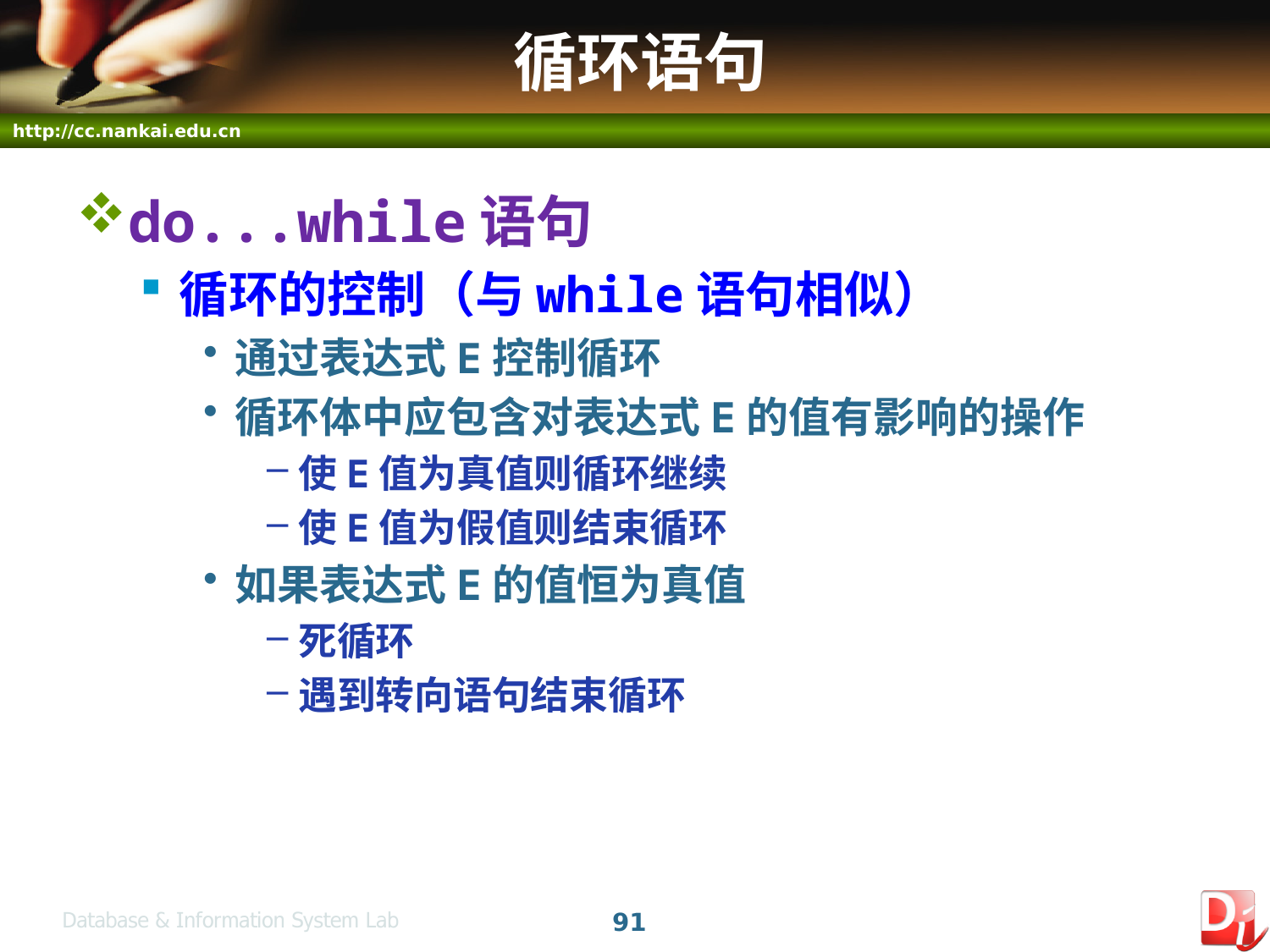

# 循环语句
do...while语句
循环的控制（与while语句相似）
通过表达式E控制循环
循环体中应包含对表达式E的值有影响的操作
使E值为真值则循环继续
使E值为假值则结束循环
如果表达式E的值恒为真值
死循环
遇到转向语句结束循环
91
Database & Information System Lab